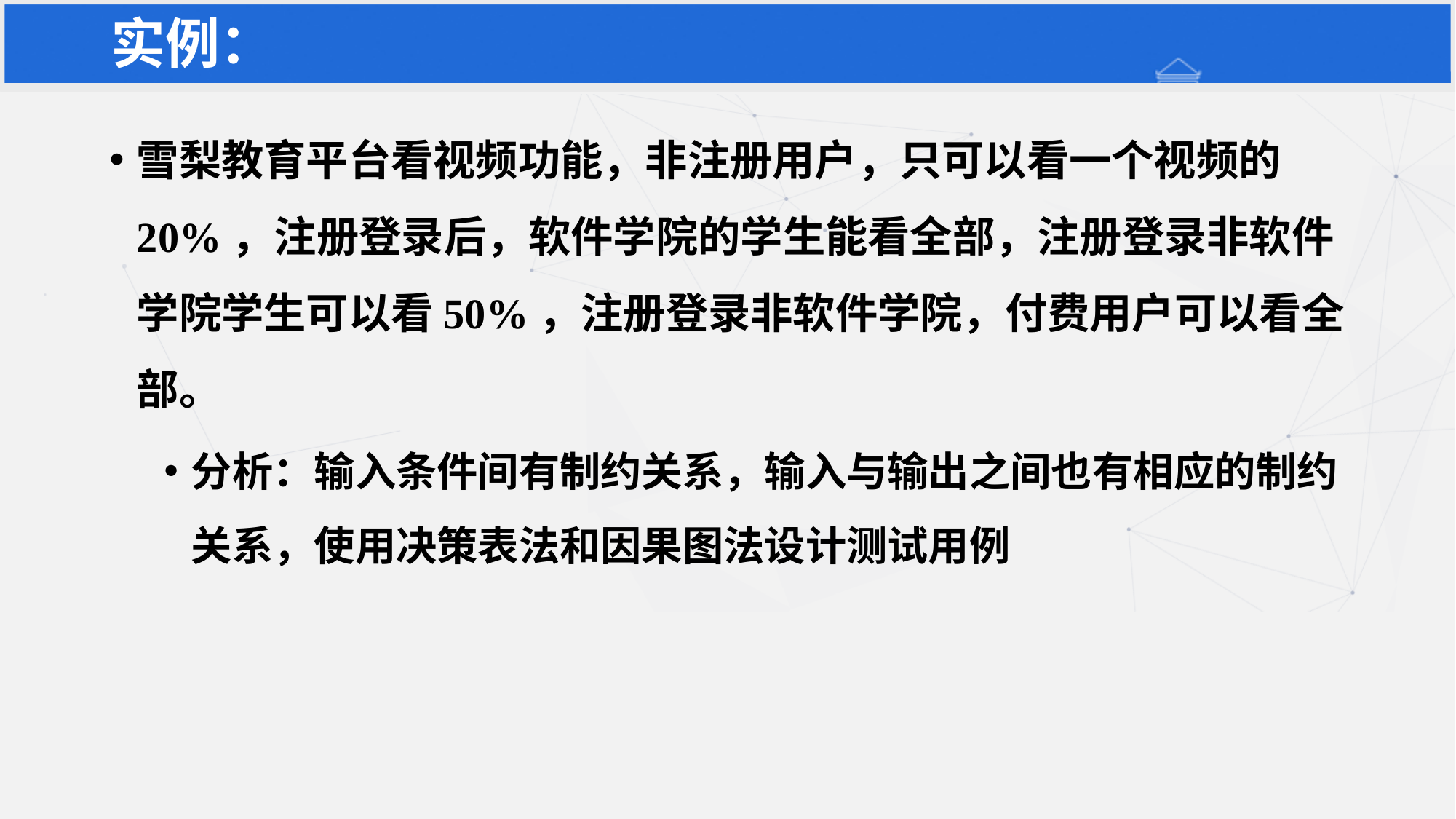

# 实例：
雪梨教育平台看视频功能，非注册用户，只可以看一个视频的20%，注册登录后，软件学院的学生能看全部，注册登录非软件学院学生可以看50%，注册登录非软件学院，付费用户可以看全部。
分析：输入条件间有制约关系，输入与输出之间也有相应的制约关系，使用决策表法和因果图法设计测试用例